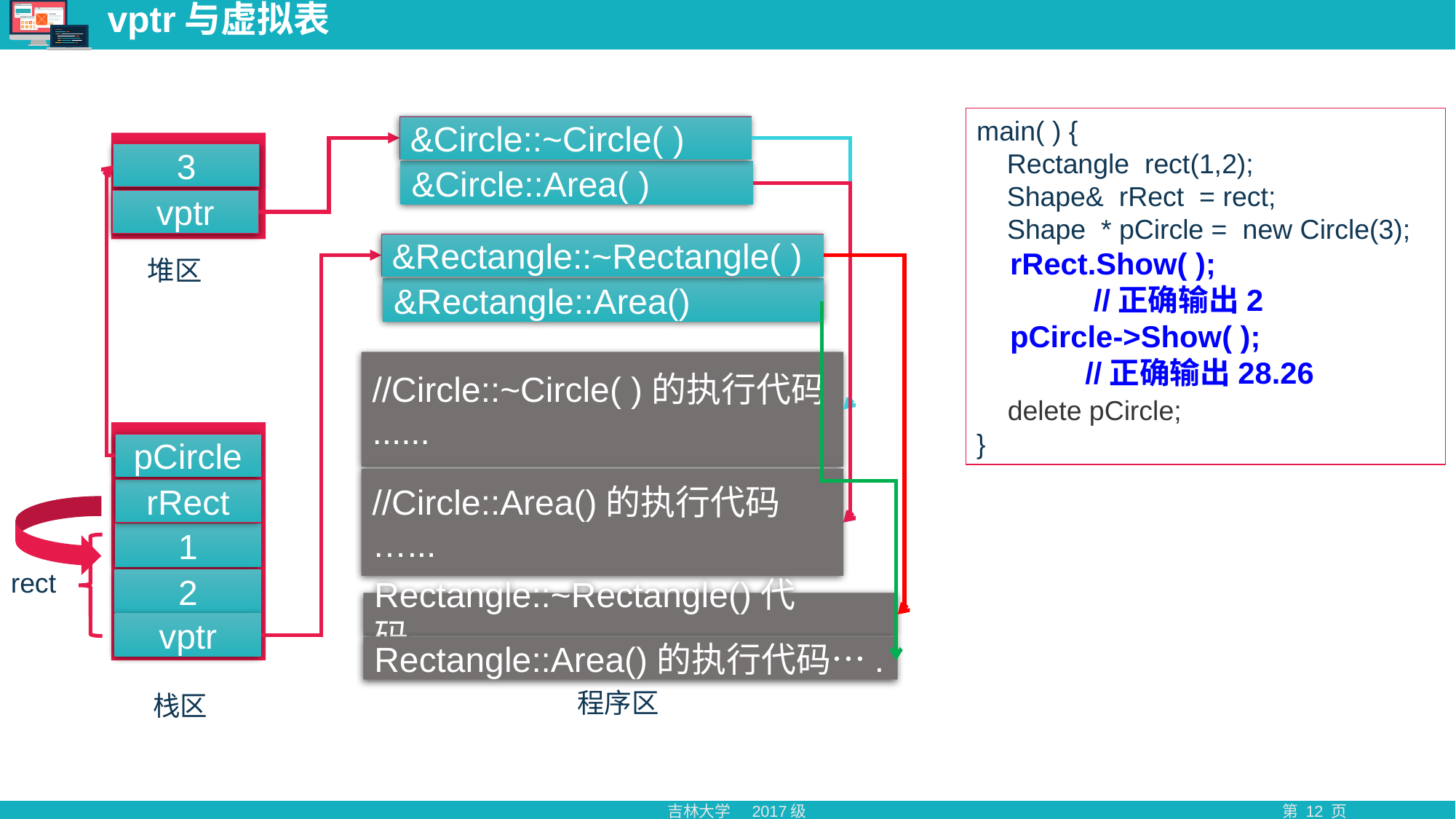

# vptr与虚拟表
main( ) {
    Rectangle  rect(1,2);
    Shape&  rRect  = rect;
    Shape  * pCircle =  new Circle(3);
    rRect.Show( );
              //正确输出2
    pCircle->Show( );
             //正确输出28.26
    delete pCircle;
}
&Circle::~Circle( )

3
&Circle::Area( )
vptr
&Rectangle::~Rectangle( )
堆区
&Rectangle::Area()
//Circle::~Circle( )的执行代码
......

pCircle
//Circle::Area()的执行代码
…...
rRect

1

rect
2
Rectangle::~Rectangle()代码.....
vptr
Rectangle::Area()的执行代码….
程序区
栈区